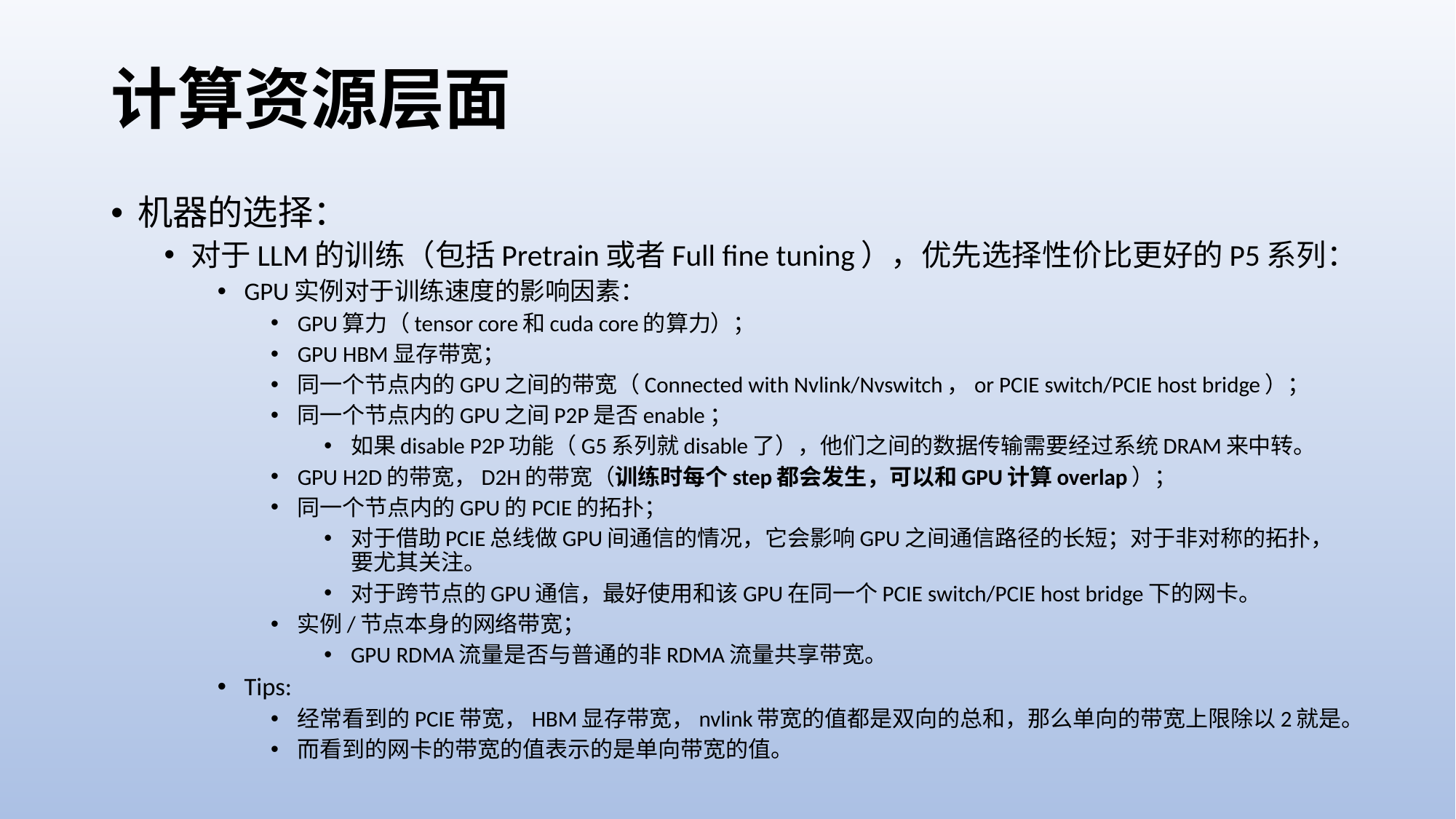

# 计算资源层面
机器的选择：
对于LLM的训练（包括Pretrain或者Full fine tuning），优先选择性价比更好的P5系列：
GPU实例对于训练速度的影响因素：
GPU算力（tensor core和cuda core的算力）；
GPU HBM显存带宽；
同一个节点内的GPU之间的带宽（Connected with Nvlink/Nvswitch，or PCIE switch/PCIE host bridge）；
同一个节点内的GPU之间P2P是否enable；
如果disable P2P功能（G5系列就disable了），他们之间的数据传输需要经过系统DRAM来中转。
GPU H2D的带宽，D2H的带宽（训练时每个step都会发生，可以和GPU计算overlap）；
同一个节点内的GPU的PCIE的拓扑；
对于借助PCIE总线做GPU间通信的情况，它会影响GPU之间通信路径的长短；对于非对称的拓扑，要尤其关注。
对于跨节点的GPU通信，最好使用和该GPU在同一个PCIE switch/PCIE host bridge下的网卡。
实例/节点本身的网络带宽；
GPU RDMA流量是否与普通的非RDMA流量共享带宽。
Tips:
经常看到的PCIE带宽，HBM显存带宽，nvlink带宽的值都是双向的总和，那么单向的带宽上限除以2就是。
而看到的网卡的带宽的值表示的是单向带宽的值。